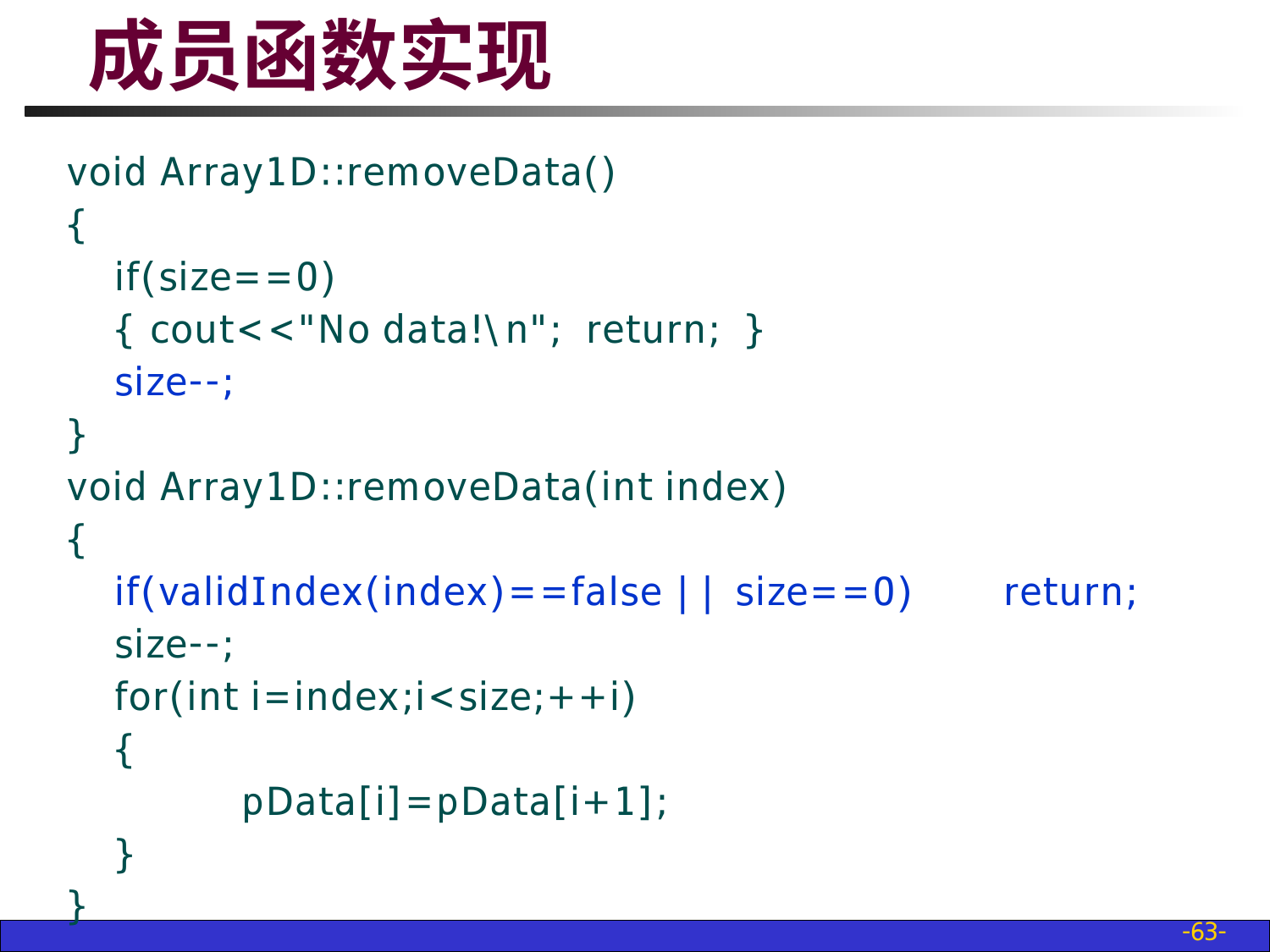

# 成员函数实现
void Array1D::removeData()
{
	if(size==0)
	{ cout<<"No data!\n";  return;  }
	size--;
}
void Array1D::removeData(int index)
{
	if(validIndex(index)==false || size==0)  	return;
	size--;
	for(int i=index;i<size;++i)
	{
		pData[i]=pData[i+1];
	}
}
-63-